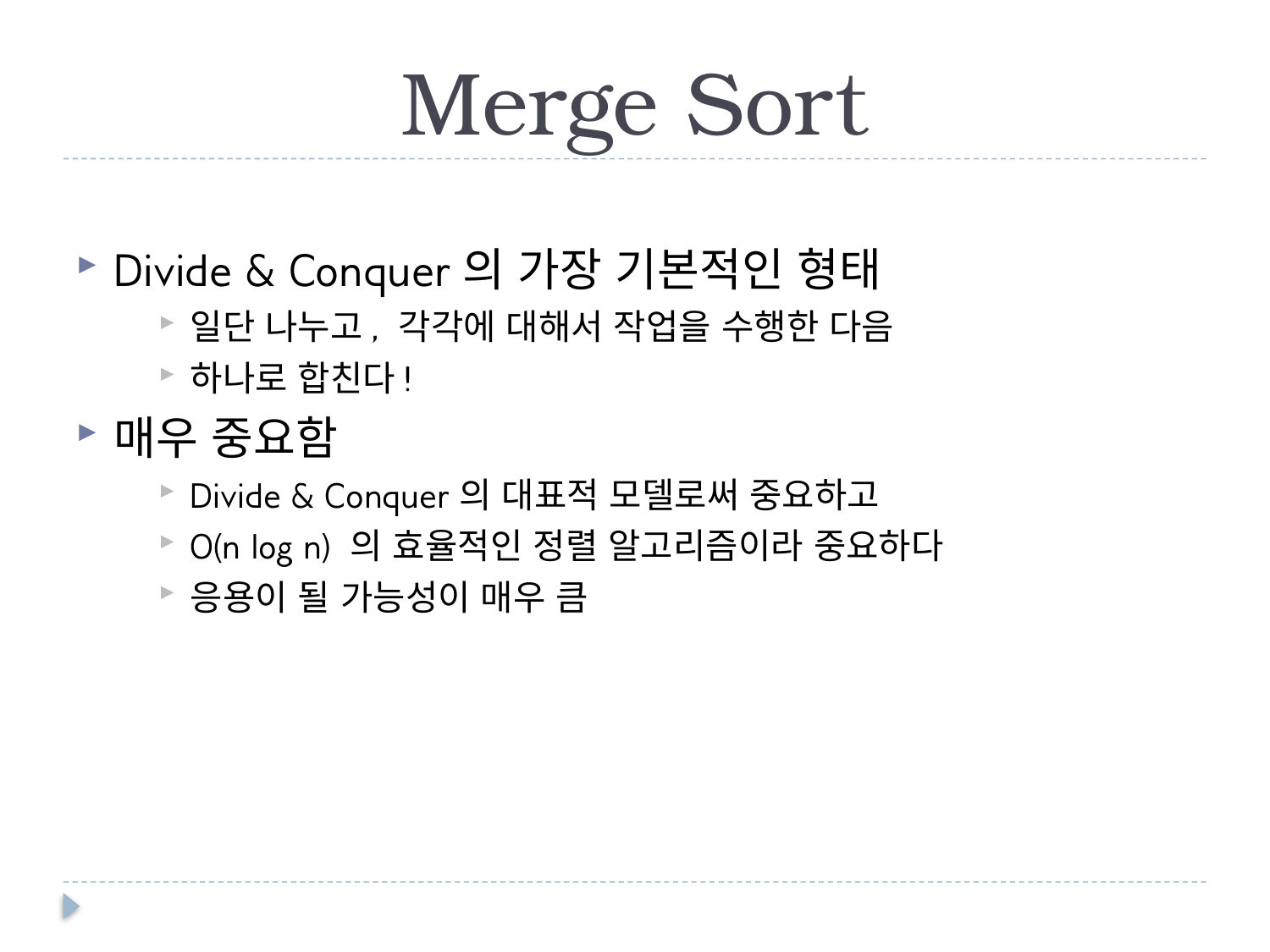

# Merge Sort

Divide & Conquer의 가장 기본적인 형태
일단 나누고, 각각에 대해서 작업을 수행한 다음
하나로 합친다!
매우 중요함
Divide & Conquer의 대표적 모델로써 중요하고
O(n log n) 의 효율적인 정렬 알고리즘이라 중요하다
응용이 될 가능성이 매우 큼